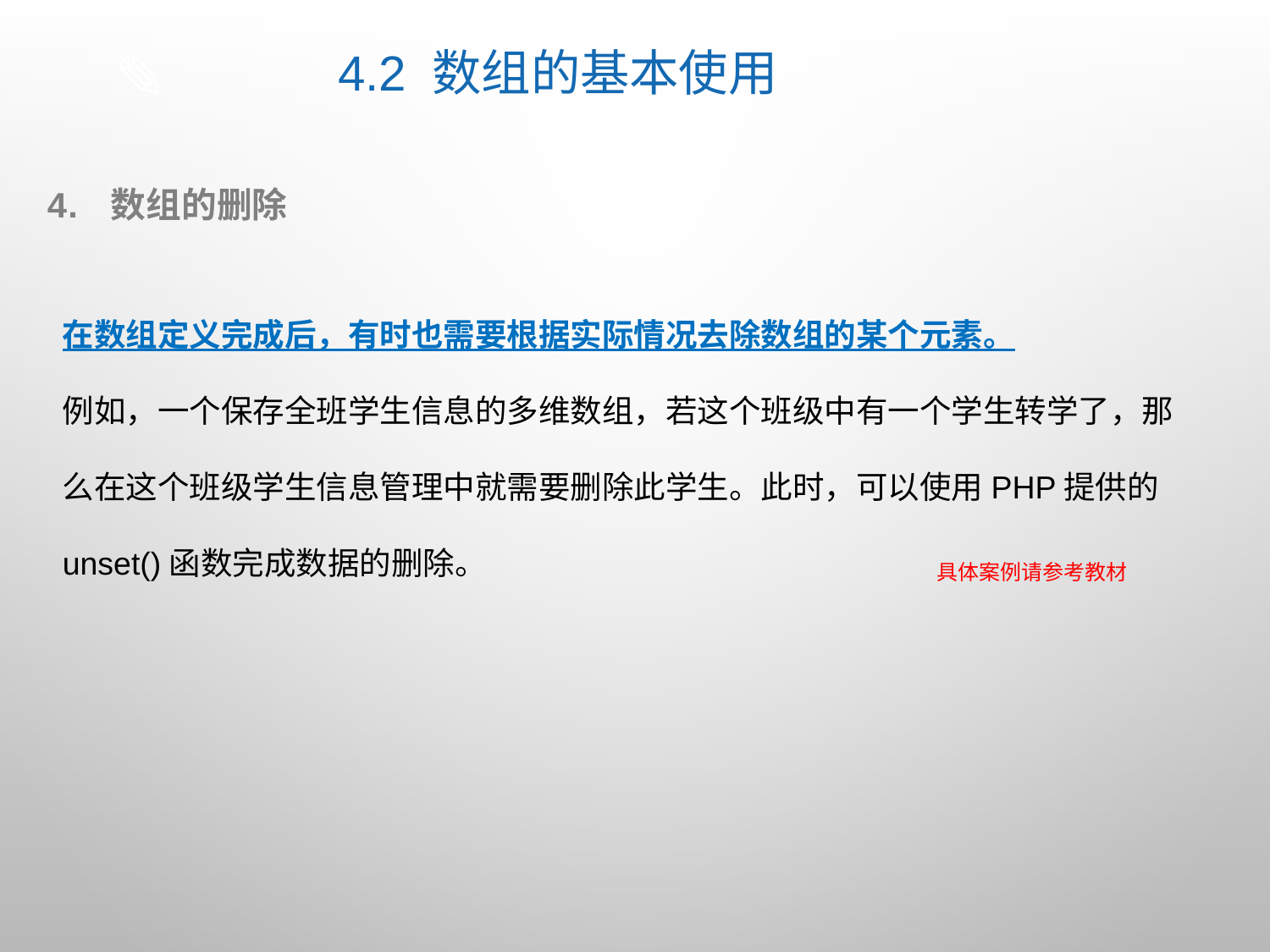

# 4.2 数组的基本使用
数组的删除
在数组定义完成后，有时也需要根据实际情况去除数组的某个元素。
例如，一个保存全班学生信息的多维数组，若这个班级中有一个学生转学了，那么在这个班级学生信息管理中就需要删除此学生。此时，可以使用PHP提供的unset()函数完成数据的删除。
具体案例请参考教材